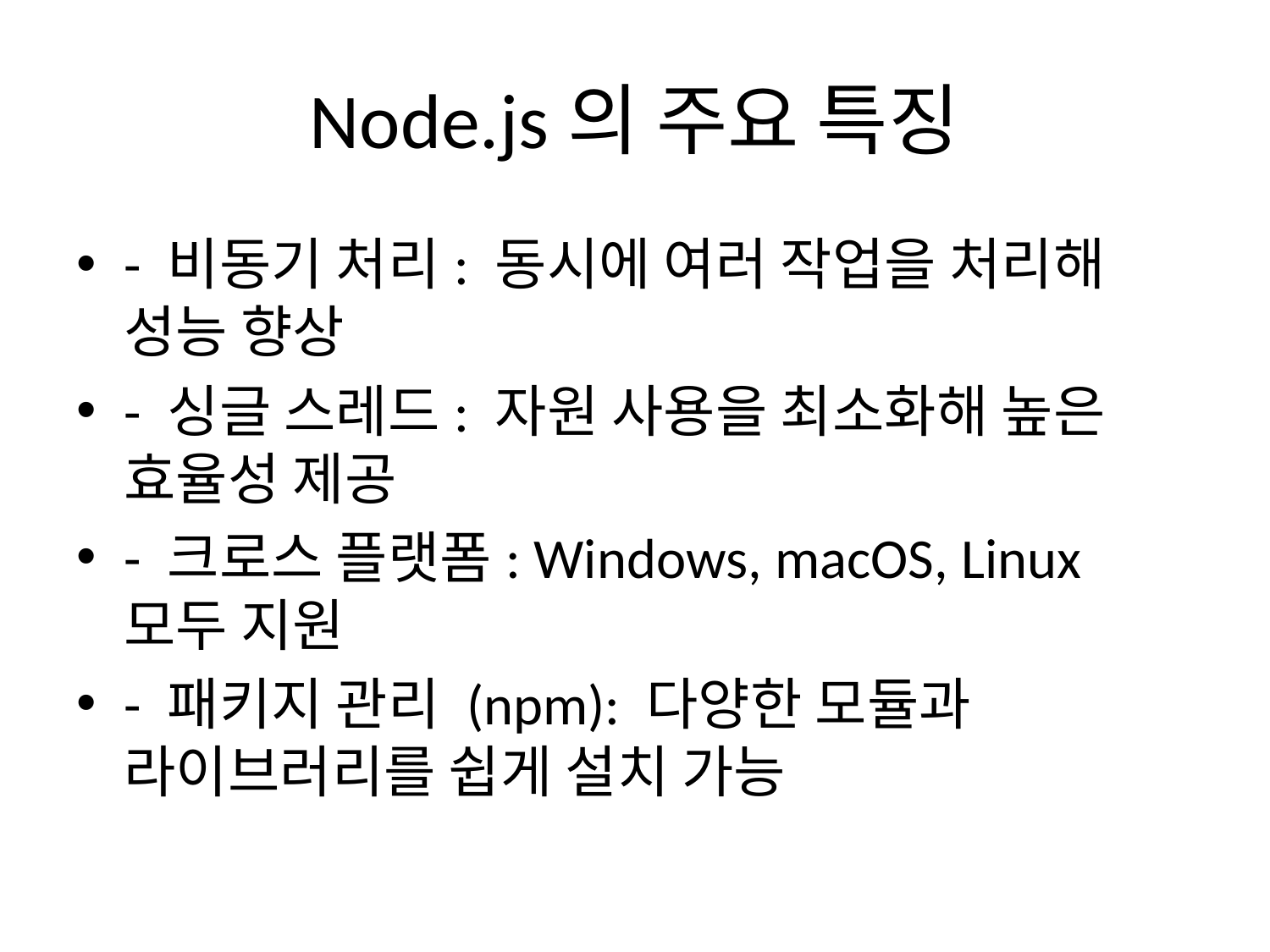

# Node.js의 주요 특징
- 비동기 처리: 동시에 여러 작업을 처리해 성능 향상
- 싱글 스레드: 자원 사용을 최소화해 높은 효율성 제공
- 크로스 플랫폼: Windows, macOS, Linux 모두 지원
- 패키지 관리 (npm): 다양한 모듈과 라이브러리를 쉽게 설치 가능